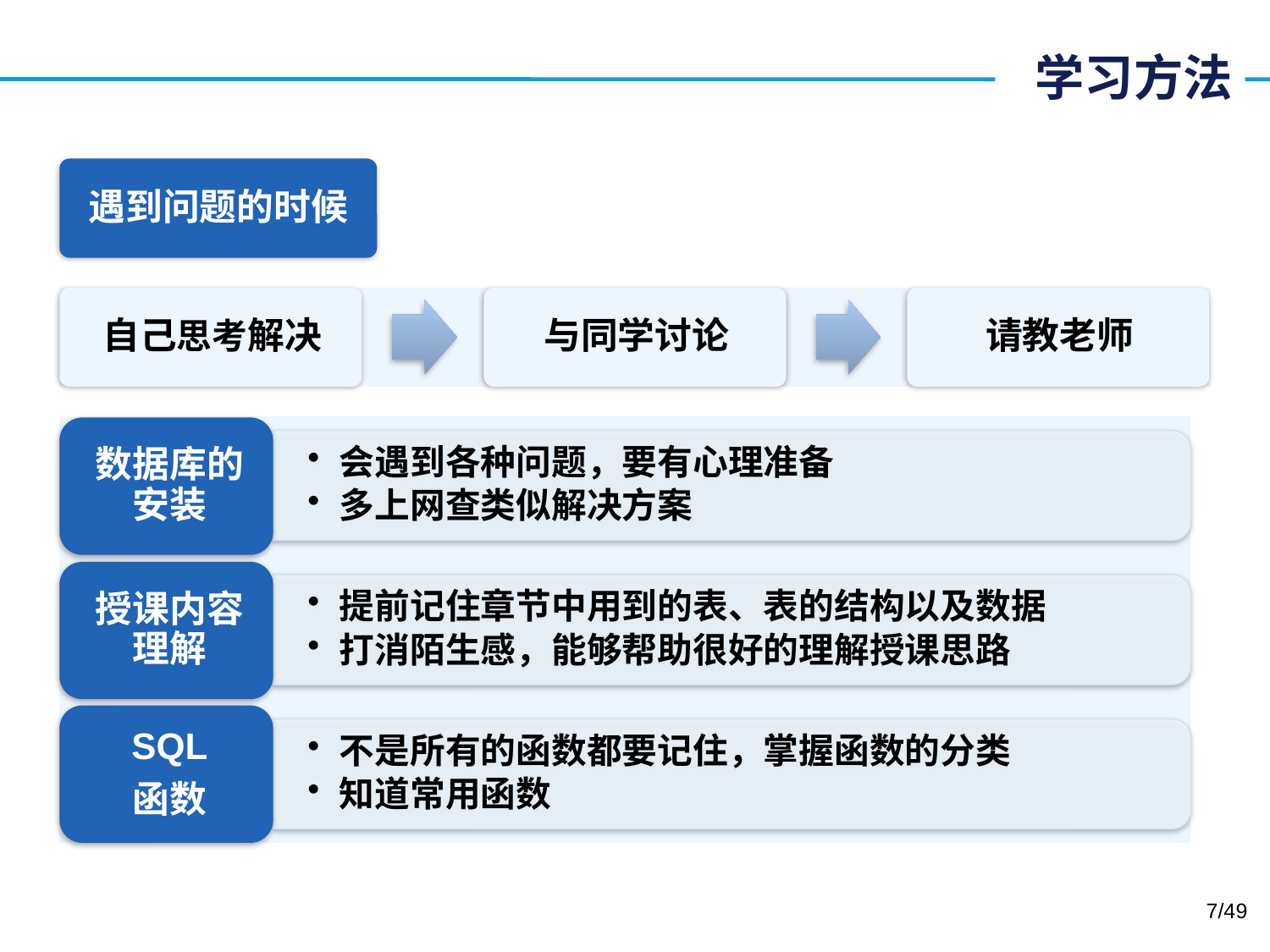

# 学习方法

遇到问题的时候
自己思考解决

与同学讨论

请教老师
会遇到各种问题，要有心理准备
多上网查类似解决方案
数据库的安装
提前记住章节中用到的表、表的结构以及数据
打消陌生感，能够帮助很好的理解授课思路
授课内容理解
不是所有的函数都要记住，掌握函数的分类
知道常用函数
SQL
函数
7/49